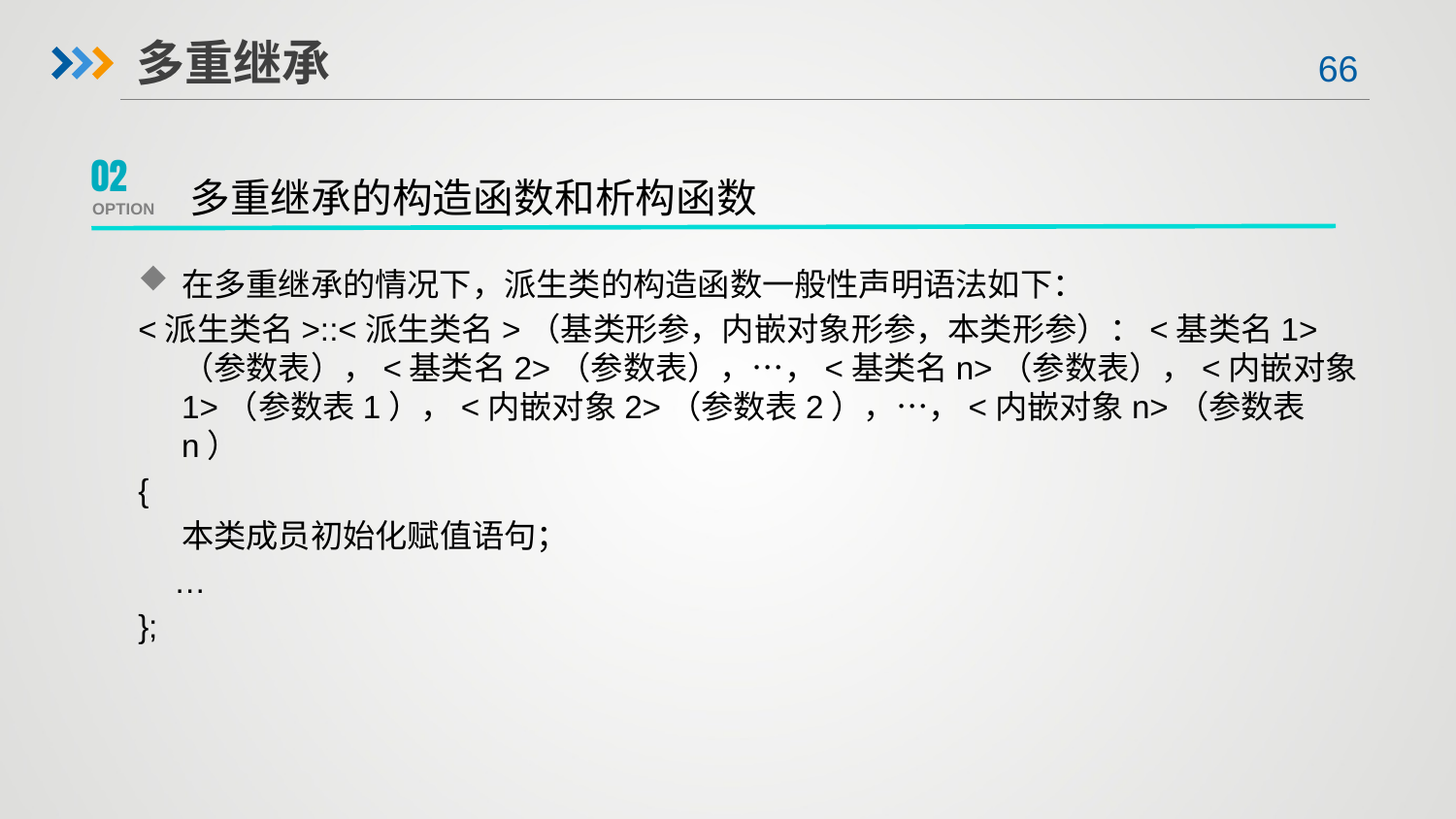

多重继承
02
OPTION
多重继承的构造函数和析构函数
在多重继承的情况下，派生类的构造函数一般性声明语法如下：
<派生类名>::<派生类名>（基类形参，内嵌对象形参，本类形参）：<基类名1>（参数表），<基类名2>（参数表），…，<基类名n>（参数表），<内嵌对象1>（参数表1），<内嵌对象2>（参数表2），…，<内嵌对象n>（参数表n）
{
	本类成员初始化赋值语句；
    …
};